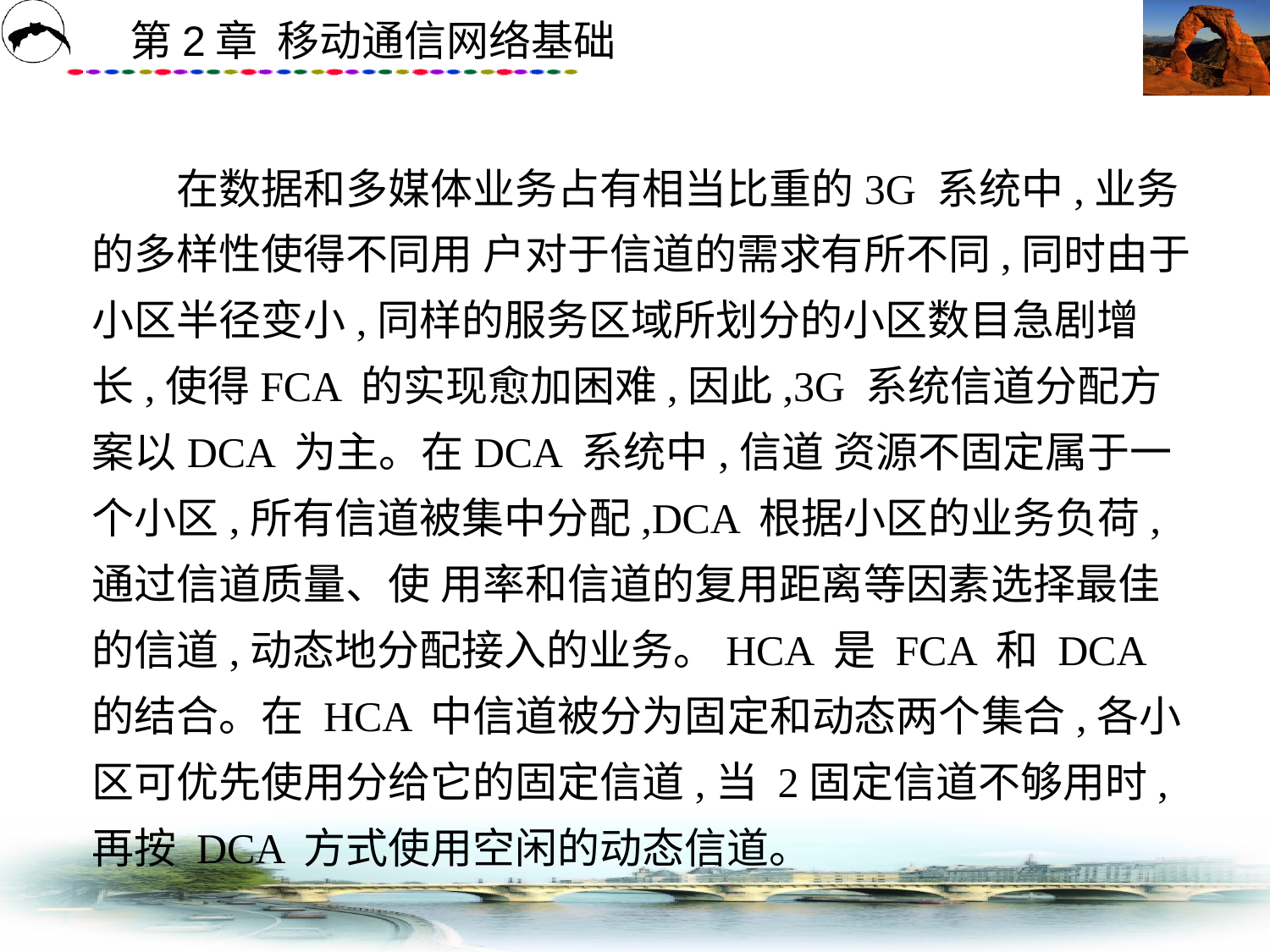

# 在数据和多媒体业务占有相当比重的3G 系统中,业务的多样性使得不同用 户对于信道的需求有所不同,同时由于小区半径变小,同样的服务区域所划分的小区数目急剧增 长,使得FCA 的实现愈加困难,因此,3G 系统信道分配方案以DCA 为主。在DCA 系统中,信道 资源不固定属于一个小区,所有信道被集中分配,DCA 根据小区的业务负荷,通过信道质量、使 用率和信道的复用距离等因素选择最佳的信道,动态地分配接入的业务。HCA 是 FCA 和 DCA 的结合。在 HCA 中信道被分为固定和动态两个集合,各小区可优先使用分给它的固定信道,当 2固定信道不够用时,再按 DCA 方式使用空闲的动态信道。